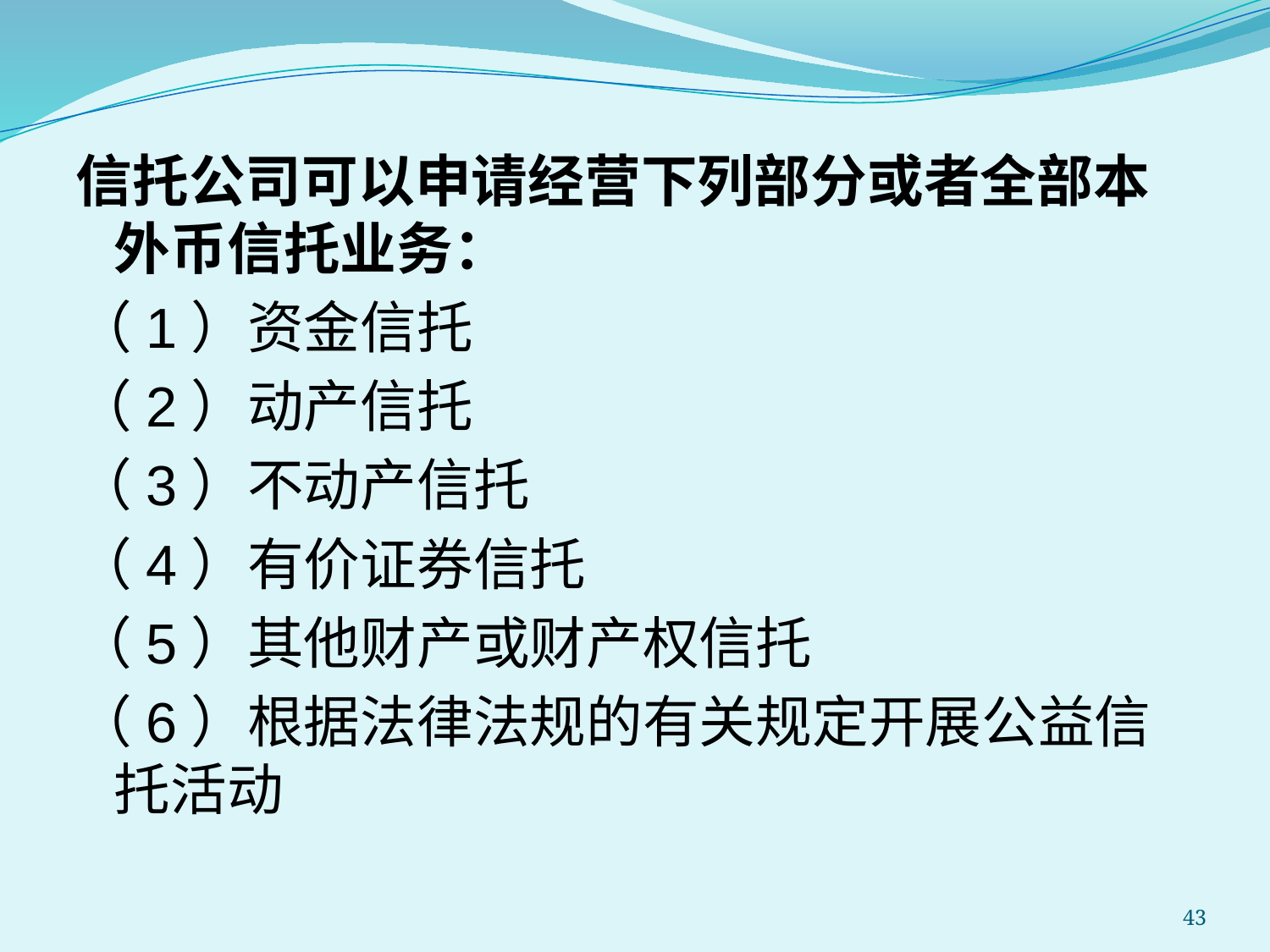

信托公司可以申请经营下列部分或者全部本外币信托业务：
（1）资金信托
（2）动产信托
（3）不动产信托
（4）有价证券信托
（5）其他财产或财产权信托
（6）根据法律法规的有关规定开展公益信托活动

43